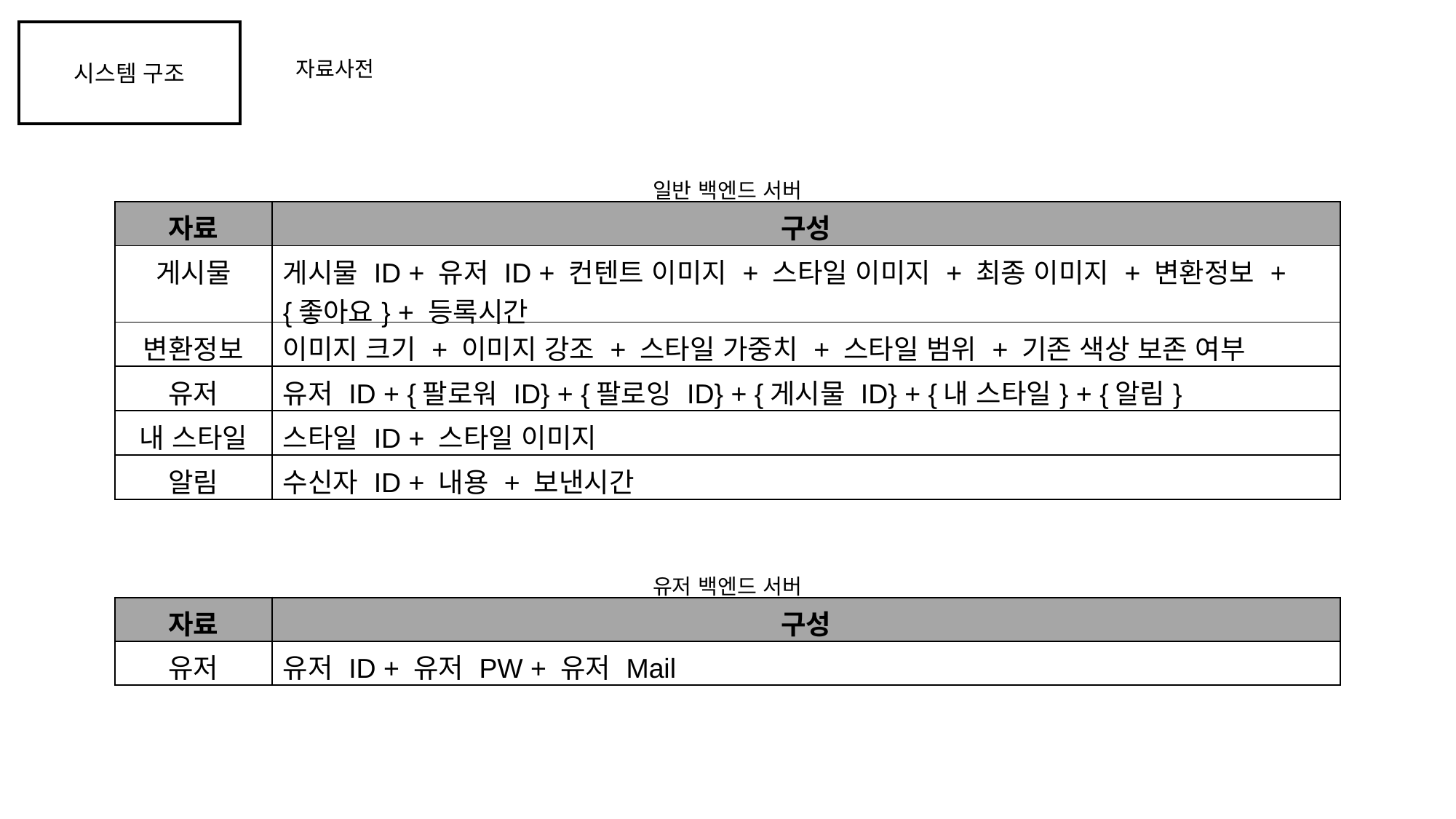

시스템 구조
자료사전
일반 백엔드 서버
| 자료 | 구성 |
| --- | --- |
| 게시물 | 게시물 ID + 유저 ID + 컨텐트 이미지 + 스타일 이미지 + 최종 이미지 + 변환정보 + {좋아요} + 등록시간 |
| 변환정보 | 이미지 크기 + 이미지 강조 + 스타일 가중치 + 스타일 범위 + 기존 색상 보존 여부 |
| 유저 | 유저 ID + {팔로워 ID} + {팔로잉 ID} + {게시물 ID} + {내 스타일} + {알림} |
| 내 스타일 | 스타일 ID + 스타일 이미지 |
| 알림 | 수신자 ID + 내용 + 보낸시간 |
유저 백엔드 서버
| 자료 | 구성 |
| --- | --- |
| 유저 | 유저 ID + 유저 PW + 유저 Mail |